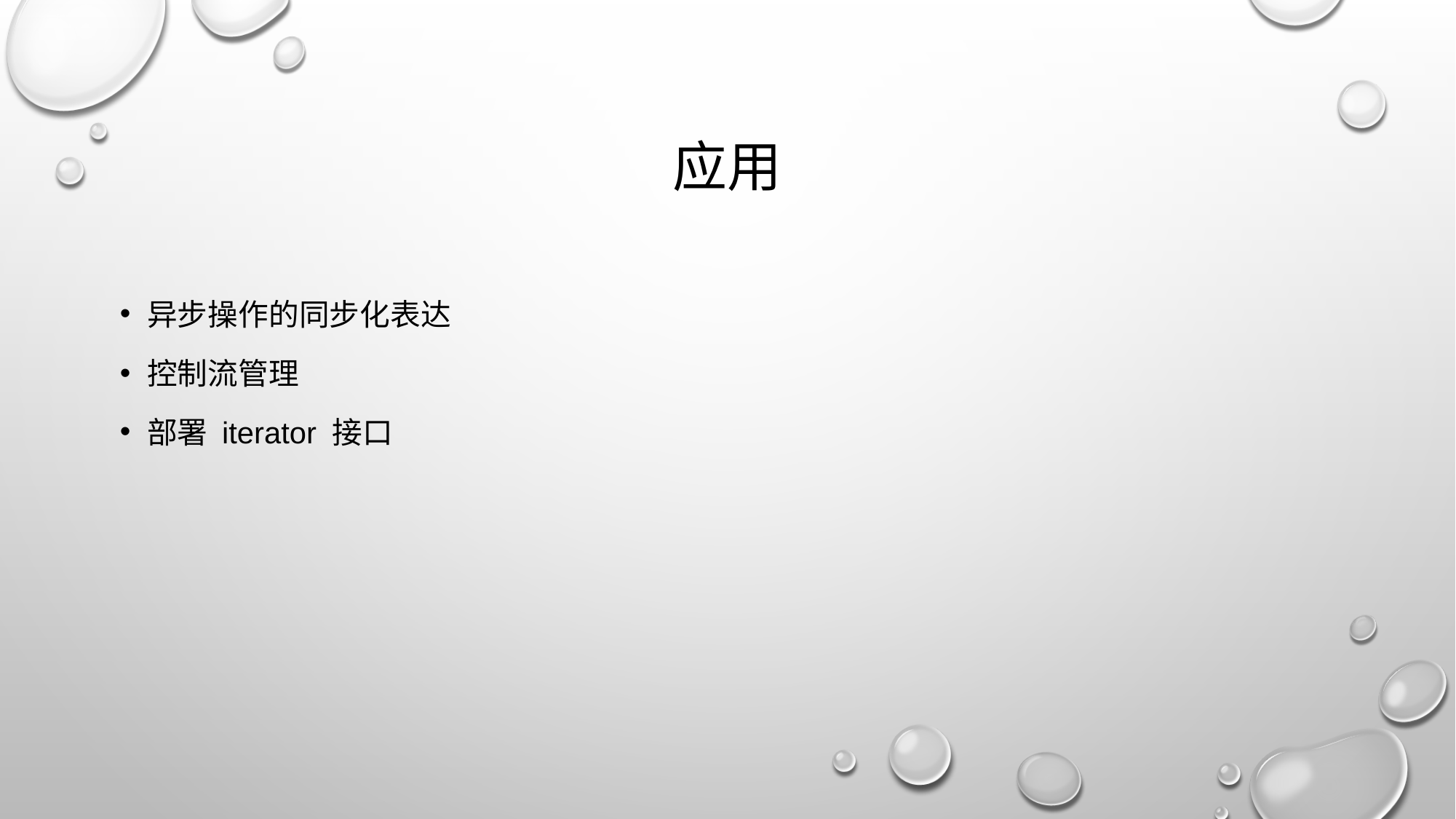

# 应用
异步操作的同步化表达
控制流管理
部署 iterator 接口